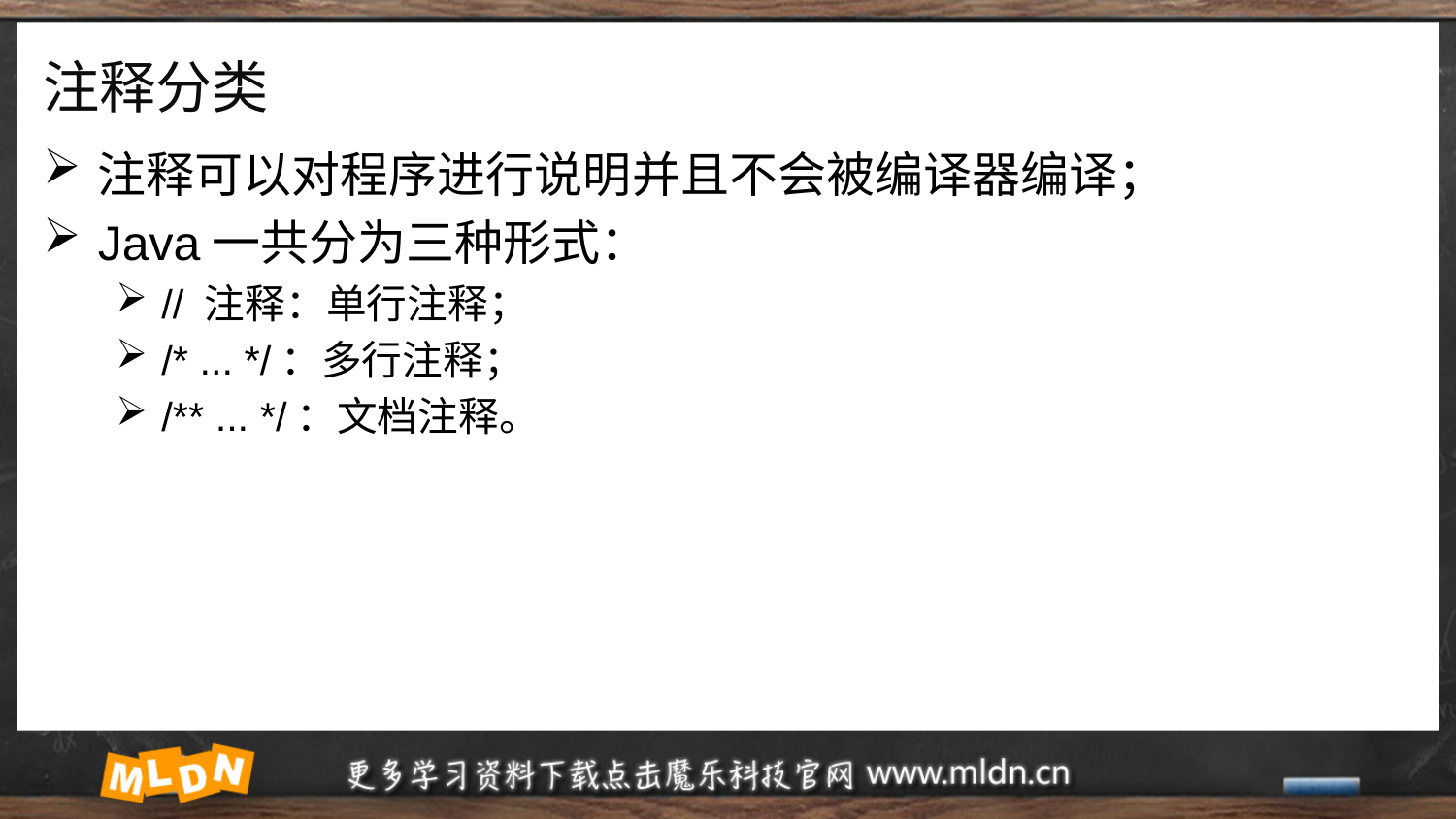

# 注释分类
注释可以对程序进行说明并且不会被编译器编译；
Java一共分为三种形式：
// 注释：单行注释；
/* ... */：多行注释；
/** ... */：文档注释。